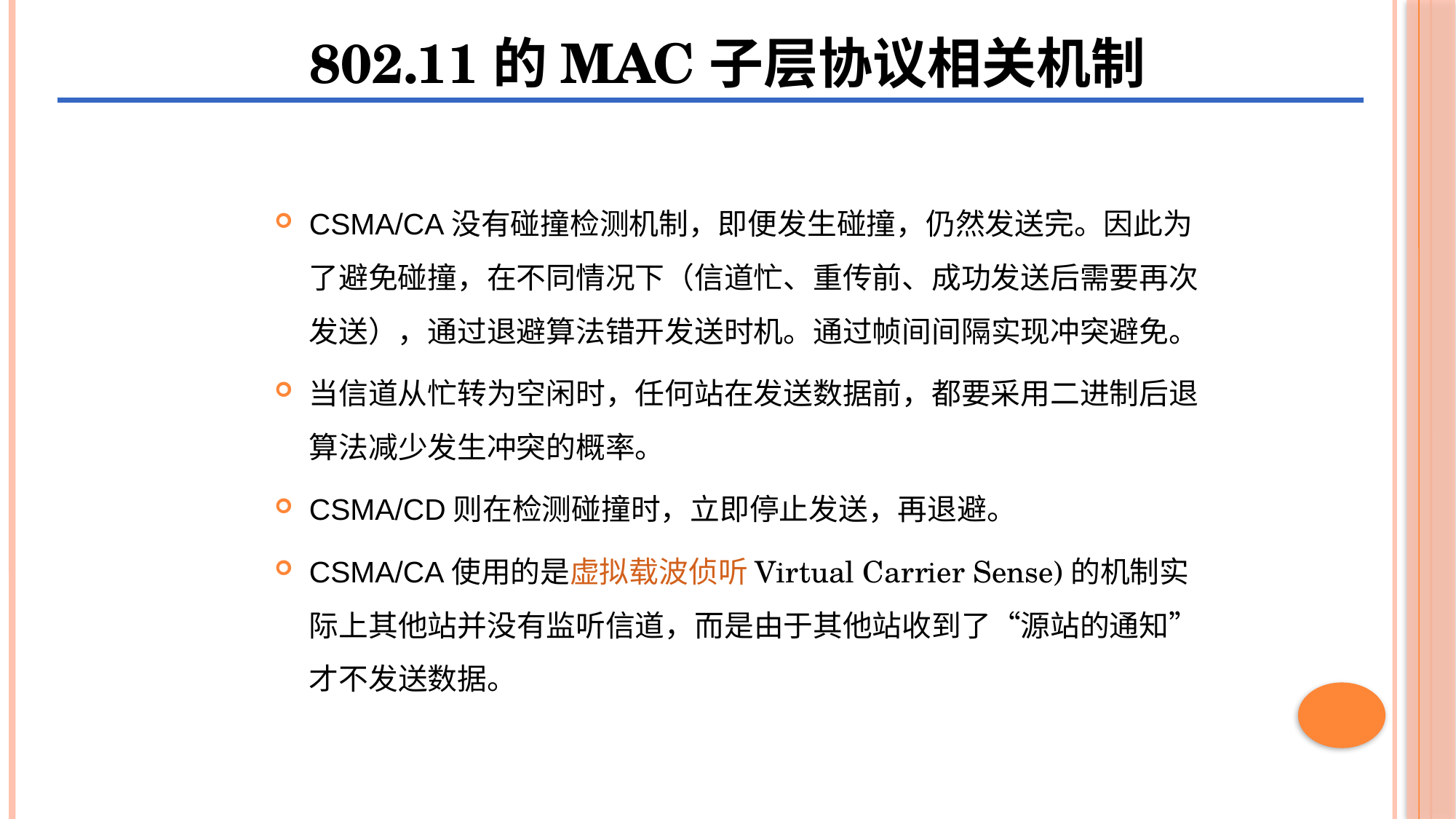

802.11的MAC子层协议相关机制
二、CSMA/CA协议
CSMA/CA没有碰撞检测机制，即便发生碰撞，仍然发送完。因此为了避免碰撞，在不同情况下（信道忙、重传前、成功发送后需要再次发送），通过退避算法错开发送时机。通过帧间间隔实现冲突避免。
当信道从忙转为空闲时，任何站在发送数据前，都要采用二进制后退算法减少发生冲突的概率。
CSMA/CD则在检测碰撞时，立即停止发送，再退避。
CSMA/CA使用的是虚拟载波侦听Virtual Carrier Sense)的机制实际上其他站并没有监听信道，而是由于其他站收到了“源站的通知”才不发送数据。